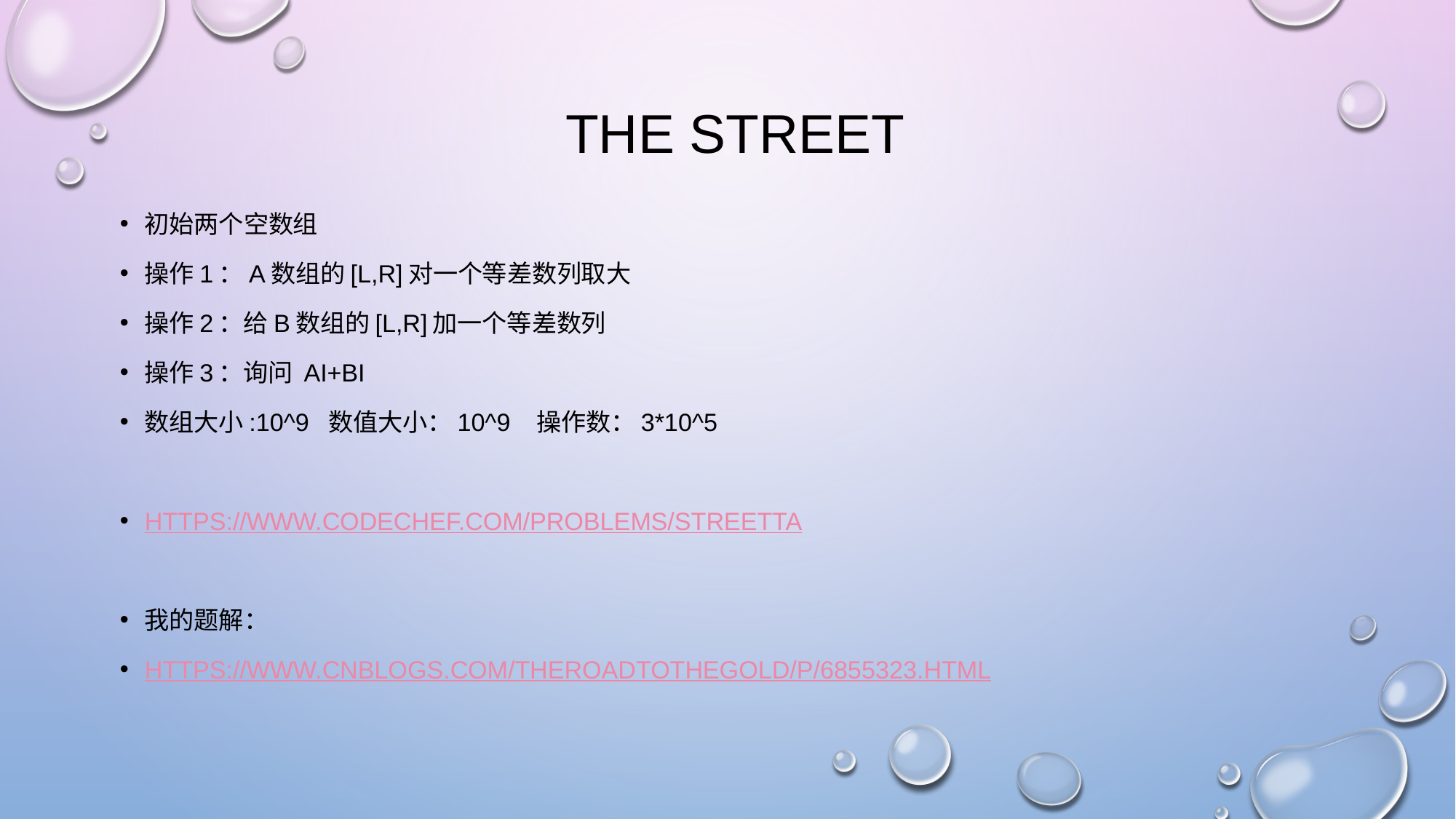

# The Street
初始两个空数组
操作1：a数组的[l,r]对一个等差数列取大
操作2：给b数组的[l,r]加一个等差数列
操作3：询问 ai+bi
数组大小:10^9  数值大小：10^9   操作数：3*10^5

https://www.codechef.com/problems/STREETTA

我的题解：
https://www.cnblogs.com/TheRoadToTheGold/p/6855323.html